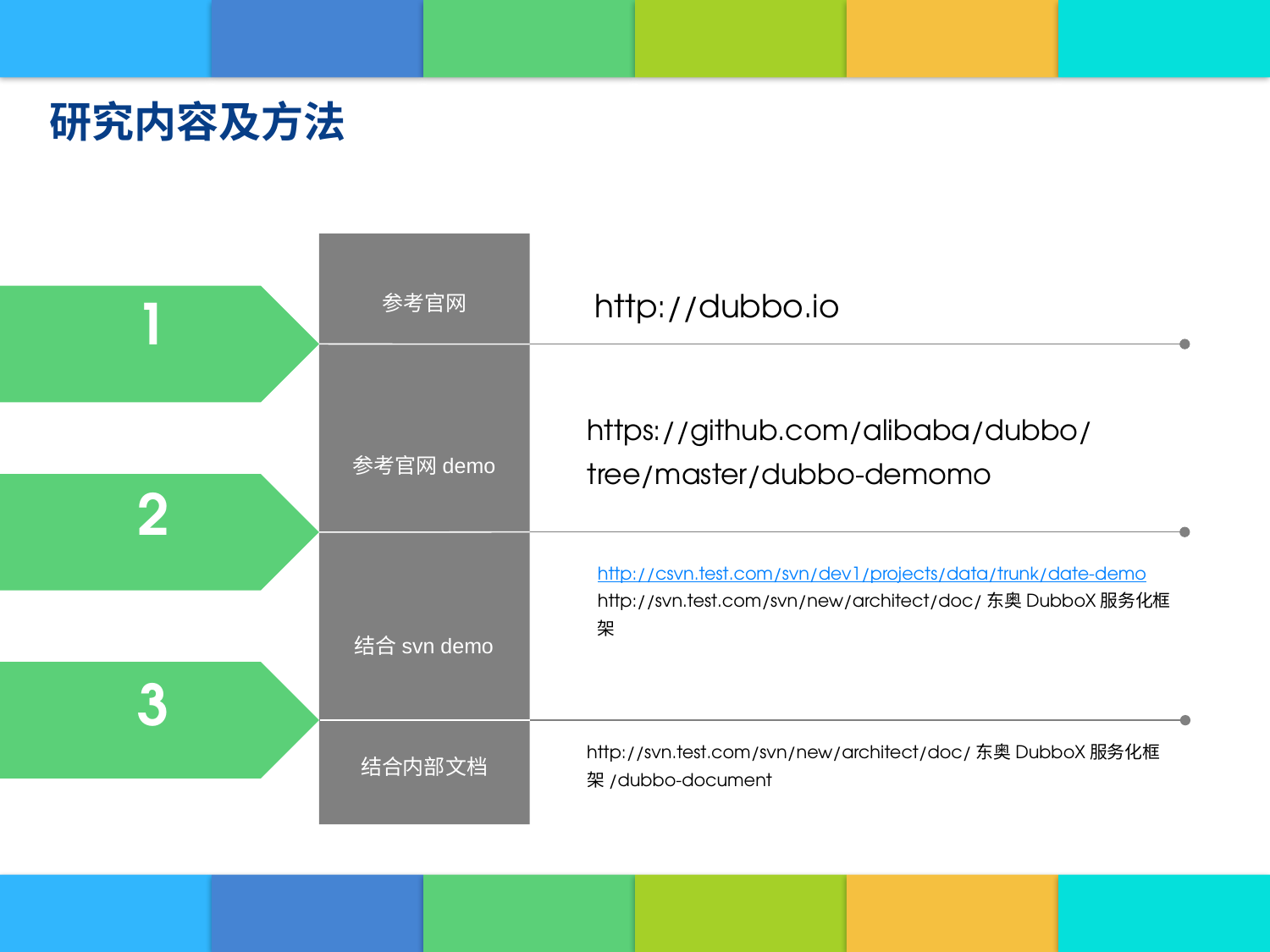

研究内容及方法

http://dubbo.io
1
参考官网

https://github.com/alibaba/dubbo/tree/master/dubbo-demomo

参考官网demo
2

http://csvn.test.com/svn/dev1/projects/data/trunk/date-demo
http://svn.test.com/svn/new/architect/doc/东奥DubboX服务化框架

结合svn demo

3
http://svn.test.com/svn/new/architect/doc/东奥DubboX服务化框架/dubbo-document

结合内部文档